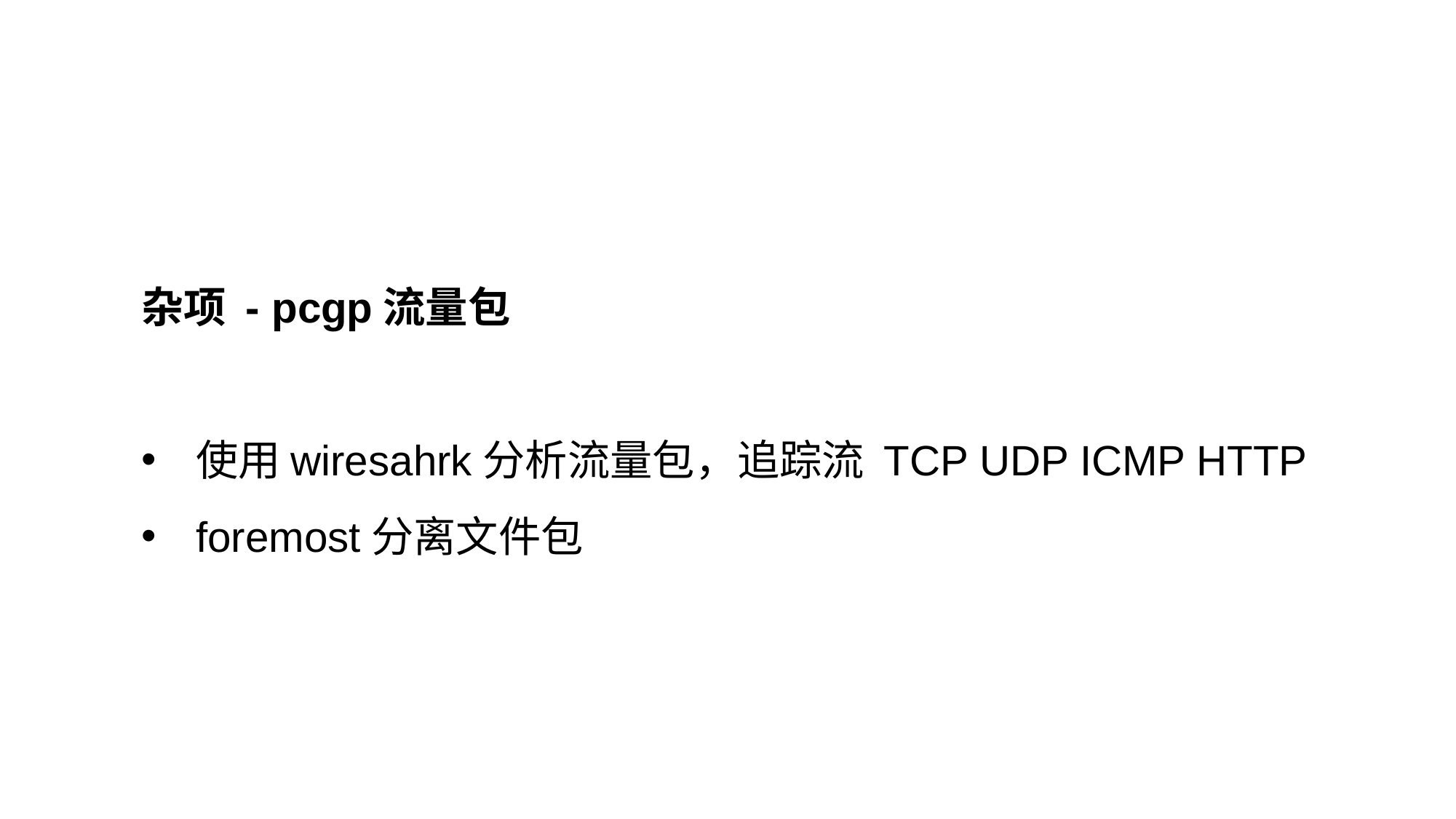

杂项 - pcgp流量包

使用wiresahrk分析流量包，追踪流 TCP UDP ICMP HTTP
foremost分离文件包